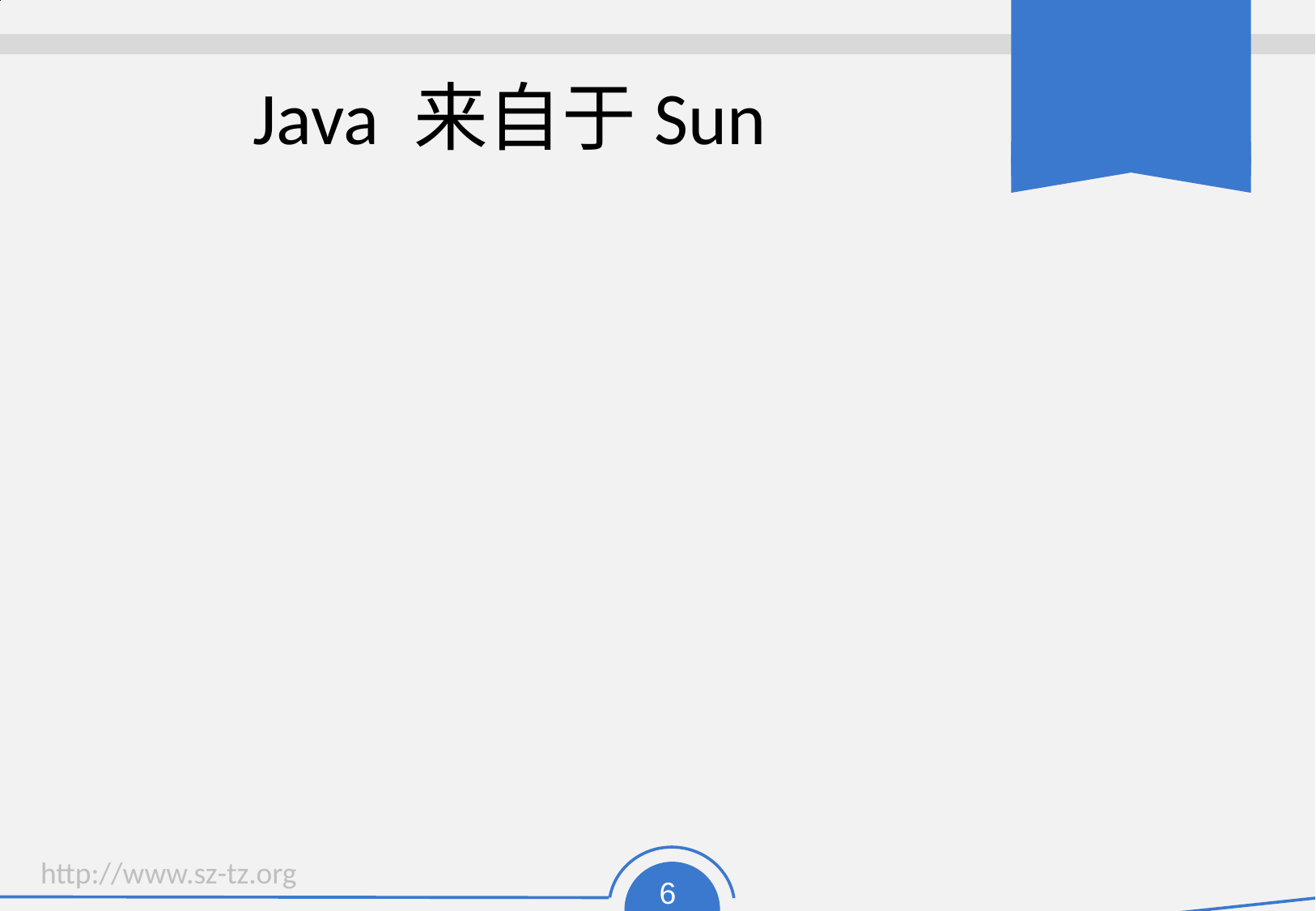

# Java 来自于Sun

Sun :  Standford University  Network
java

Sun公司官方网站

 http://java.sun.com